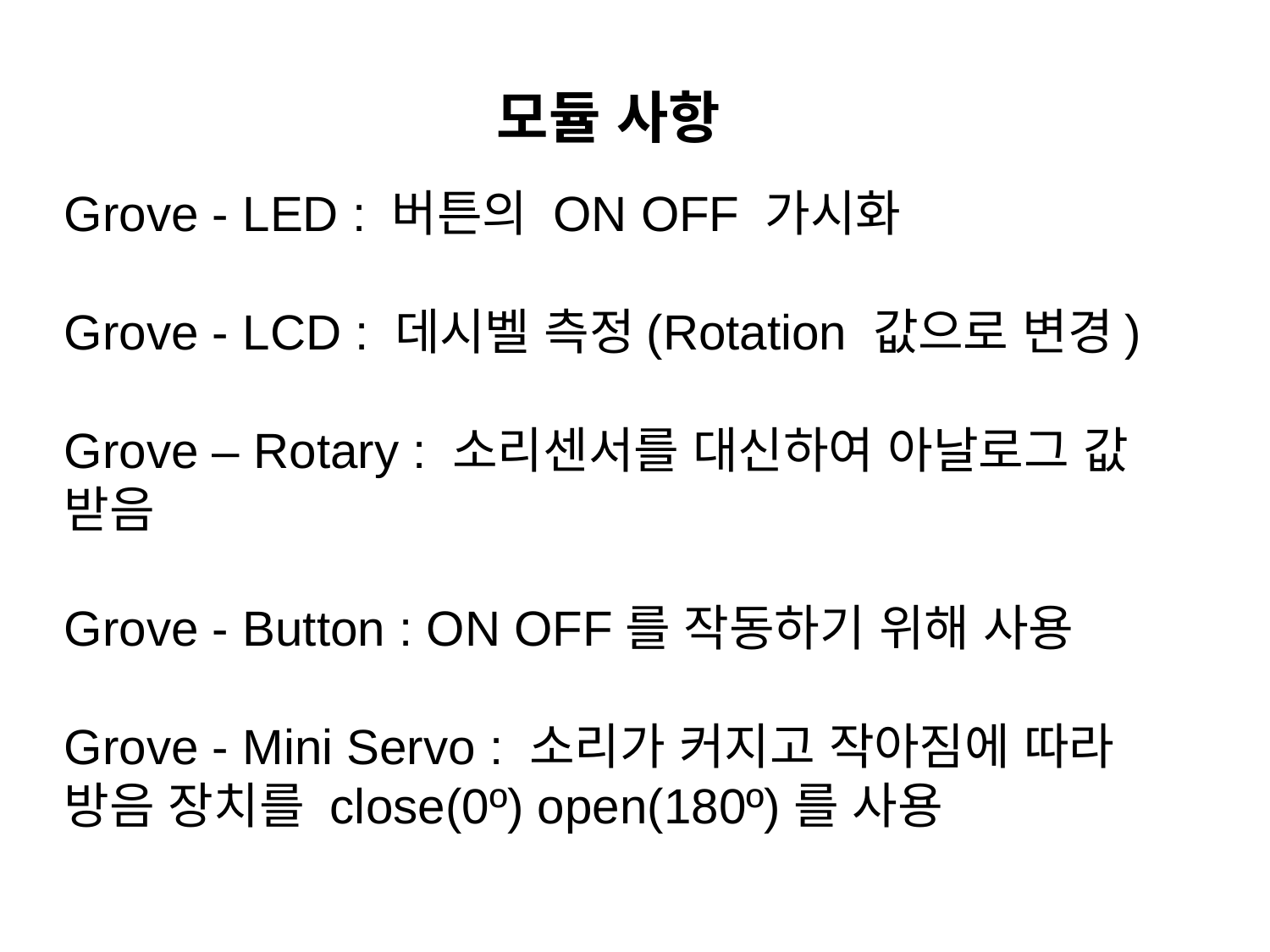

모듈 사항
Grove - LED : 버튼의 ON OFF 가시화

Grove - LCD : 데시벨 측정(Rotation 값으로 변경)

Grove – Rotary : 소리센서를 대신하여 아날로그 값 받음

Grove - Button : ON OFF를 작동하기 위해 사용

Grove - Mini Servo : 소리가 커지고 작아짐에 따라 방음 장치를 close(0º) open(180º)를 사용